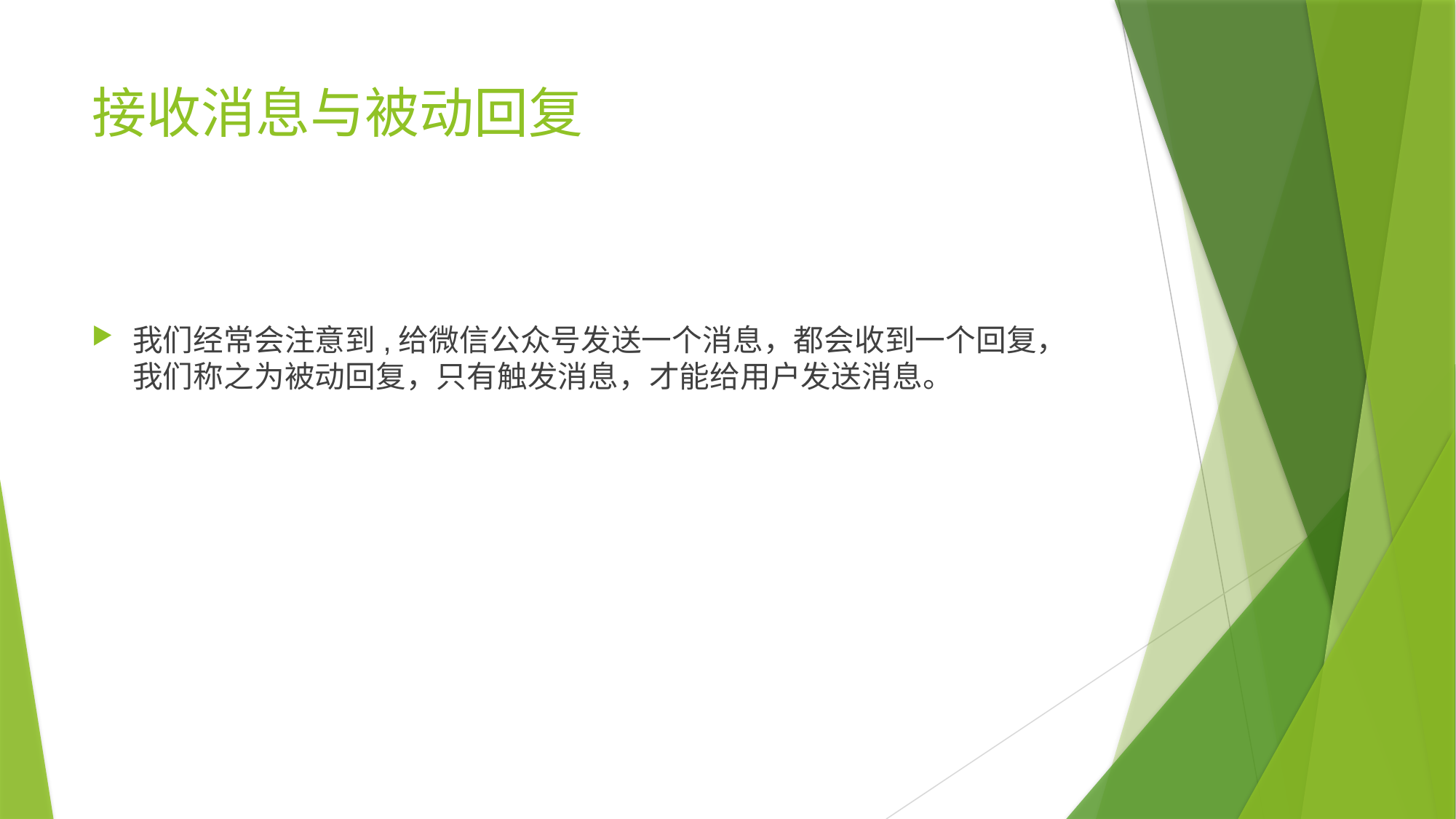

# 接收消息与被动回复
我们经常会注意到,给微信公众号发送一个消息，都会收到一个回复，我们称之为被动回复，只有触发消息，才能给用户发送消息。